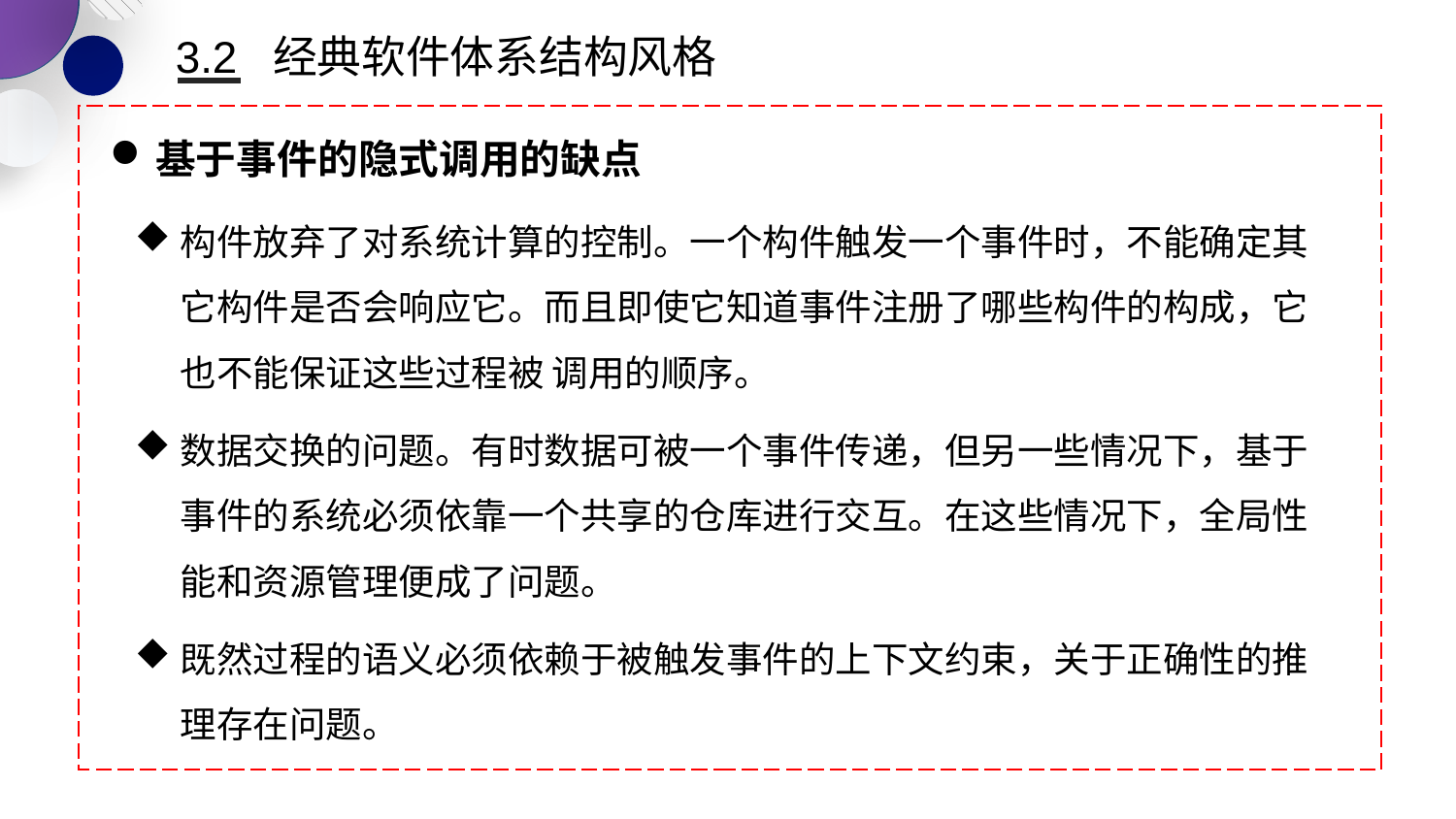

3.2  经典软件体系结构风格

基于事件的隐式调用的缺点
构件放弃了对系统计算的控制。一个构件触发一个事件时，不能确定其它构件是否会响应它。而且即使它知道事件注册了哪些构件的构成，它也不能保证这些过程被 调用的顺序。
数据交换的问题。有时数据可被一个事件传递，但另一些情况下，基于事件的系统必须依靠一个共享的仓库进行交互。在这些情况下，全局性能和资源管理便成了问题。
既然过程的语义必须依赖于被触发事件的上下文约束，关于正确性的推理存在问题。